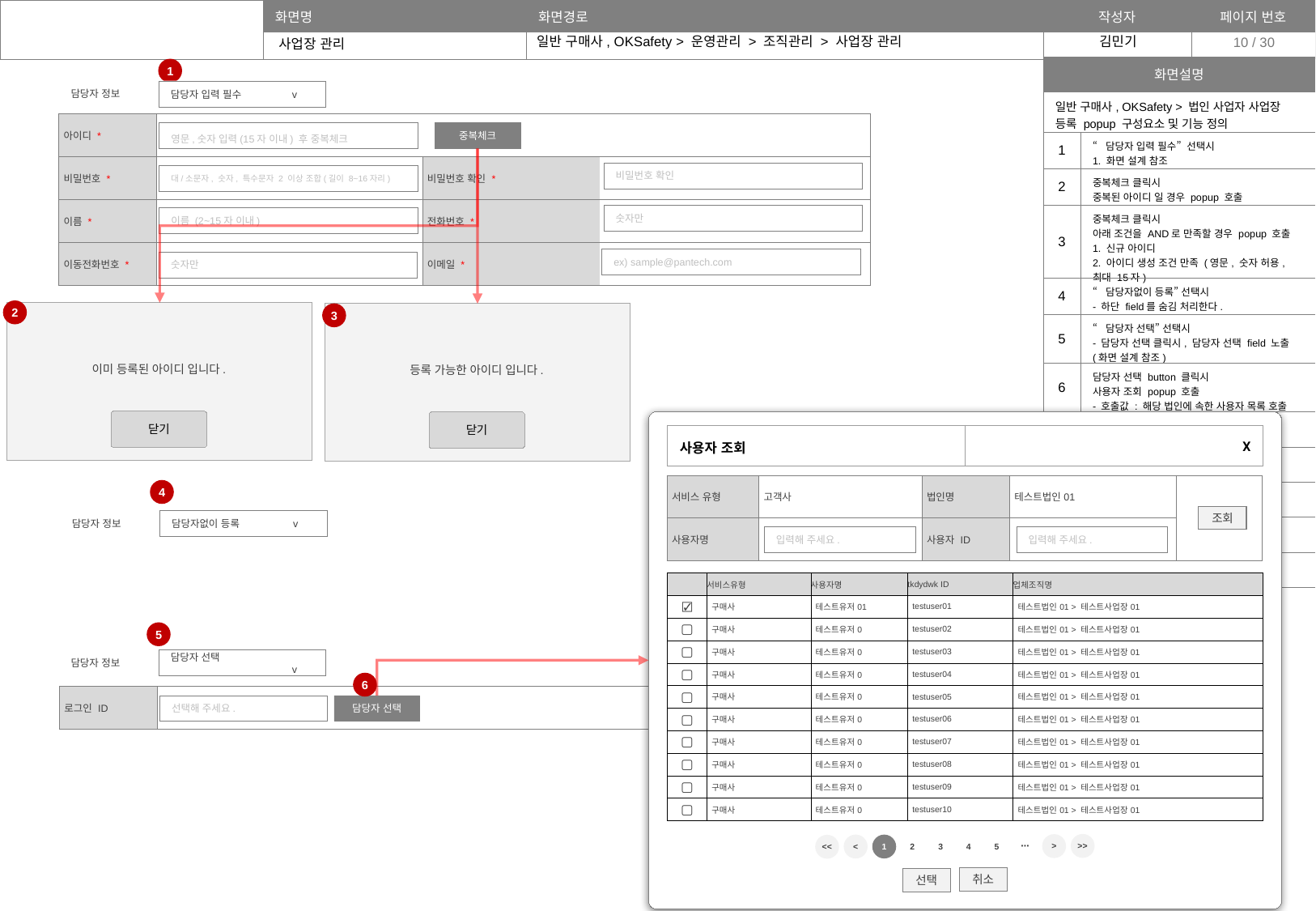

일반 구매사, OKSafety > 운영관리 > 조직관리 > 사업장 관리
10
사업장 관리
| 화면설명 |  |
| --- | --- |
| 일반 구매사, OKSafety > 법인 사업자 사업장 등록 popup 구성요소 및 기능 정의 |  |
| 1 | “담당자 입력 필수” 선택시 1. 화면 설계 참조 |
| 2 | 중복체크 클릭시 중복된 아이디 일 경우 popup 호출 |
| 3 | 중복체크 클릭시 아래 조건을 AND로 만족할 경우 popup 호출 1. 신규 아이디 2. 아이디 생성 조건 만족 (영문, 숫자 허용, 최대 15자) |
| 4 | “담당자없이 등록” 선택시 - 하단 field를 숨김 처리한다. |
| 5 | “담당자 선택” 선택시 - 담당자 선택 클릭시, 담당자 선택 field 노출 (화면 설계 참조) |
| 6 | 담당자 선택 button 클릭시 사용자 조회 popup 호출 - 호출값 : 해당 법인에 속한 사용자 목록 호출 |
|  |  |
|  |  |
|  |  |
|  |  |
|  |  |
1
담당자 정보
담당자 입력 필수	v
| 아이디 \* |  |  |  |  |  |
| --- | --- | --- | --- | --- | --- |
| 비밀번호 \* |  |  | 비밀번호 확인 \* |  |  |
| 이름 \* |  |  | 전화번호 \* |  |  |
| 이동전화번호 \* |  |  | 이메일 \* |  |  |
영문,숫자 입력(15자 이내) 후 중복체크
중복체크
비밀번호 확인
대/소문자, 숫자, 특수문자 2 이상 조합(길이 8~16자리)
숫자만
이름 (2~15자 이내)
ex) sample@pantech.com
숫자만
2

3

이미 등록된 아이디 입니다.
등록 가능한 아이디 입니다.
닫기

닫기
| 사용자 조회 | X |
| --- | --- |
| 서비스 유형 | 고객사 | 법인명 | 테스트법인01 |  |
| --- | --- | --- | --- | --- |
| 사용자명 |  | 사용자 ID |  |  |
4
조회
담당자 정보
담당자없이 등록	v
입력해 주세요.
입력해 주세요.
|  | 서비스유형 | 사용자명 | tkdydwk ID | 업체조직명 |
| --- | --- | --- | --- | --- |
| ☑️ | 구매사 | 테스트유저01 | testuser01 | 테스트법인01 > 테스트사업장01 |
| ▢ | 구매사 | 테스트유저0 | testuser02 | 테스트법인01 > 테스트사업장01 |
| ▢ | 구매사 | 테스트유저0 | testuser03 | 테스트법인01 > 테스트사업장01 |
| ▢ | 구매사 | 테스트유저0 | testuser04 | 테스트법인01 > 테스트사업장01 |
| ▢ | 구매사 | 테스트유저0 | testuser05 | 테스트법인01 > 테스트사업장01 |
| ▢ | 구매사 | 테스트유저0 | testuser06 | 테스트법인01 > 테스트사업장01 |
| ▢ | 구매사 | 테스트유저0 | testuser07 | 테스트법인01 > 테스트사업장01 |
| ▢ | 구매사 | 테스트유저0 | testuser08 | 테스트법인01 > 테스트사업장01 |
| ▢ | 구매사 | 테스트유저0 | testuser09 | 테스트법인01 > 테스트사업장01 |
| ▢ | 구매사 | 테스트유저0 | testuser10 | 테스트법인01 > 테스트사업장01 |
5
담당자 정보
담당자 선택		v
6
| 로그인 ID |  |  |  |  |  |
| --- | --- | --- | --- | --- | --- |
선택해 주세요.
담당자 선택
>>
⋯
>
3
4
5
<
1
2
<<
취소
선택